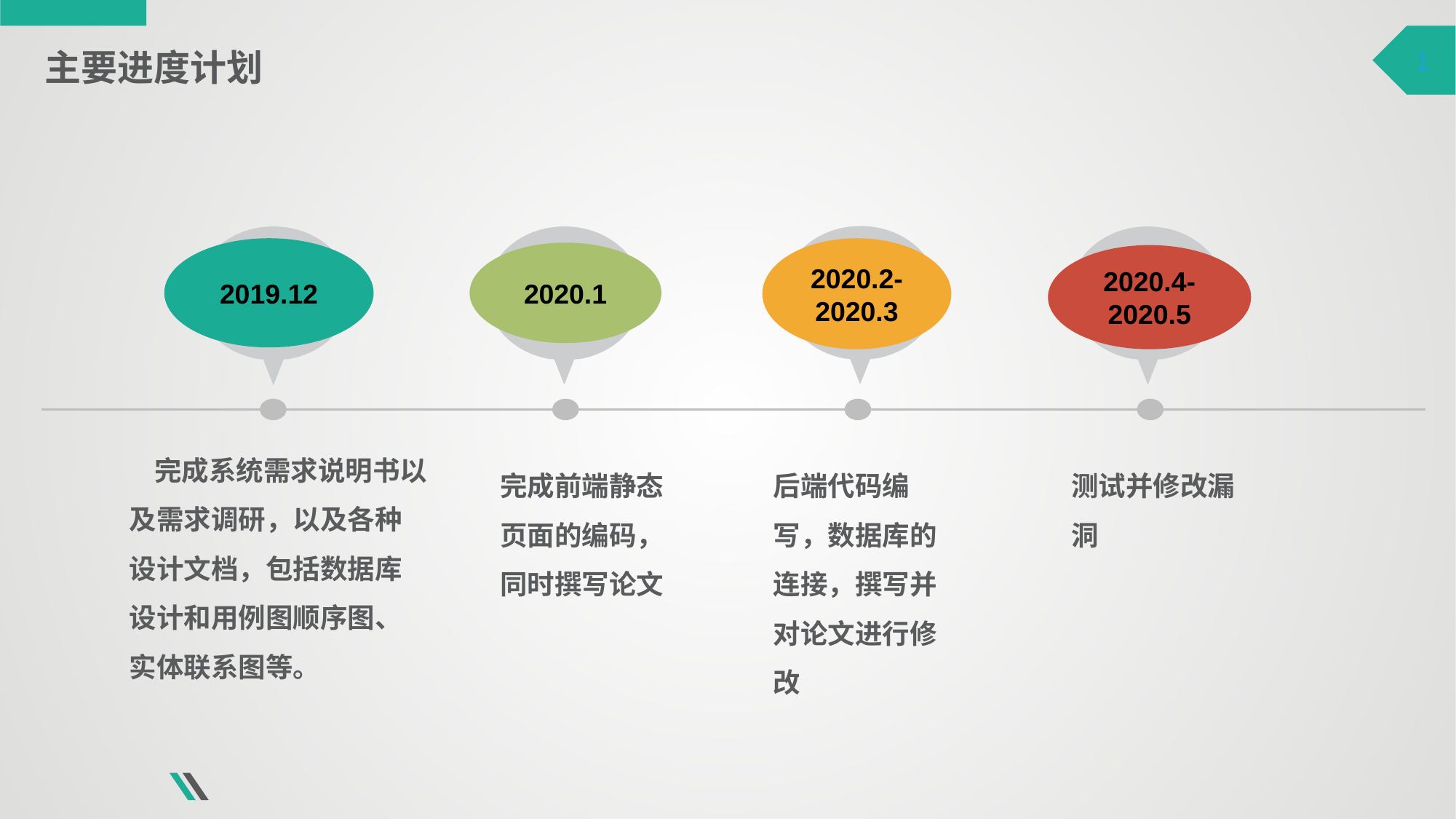

1
主要进度计划

2019.12
2020.2-2020.3
2020.1
2020.4-2020.5

   完成系统需求说明书以及需求调研，以及各种设计文档，包括数据库设计和用例图顺序图、实体联系图等。
完成前端静态页面的编码，同时撰写论文
后端代码编写，数据库的连接，撰写并对论文进行修改
测试并修改漏洞